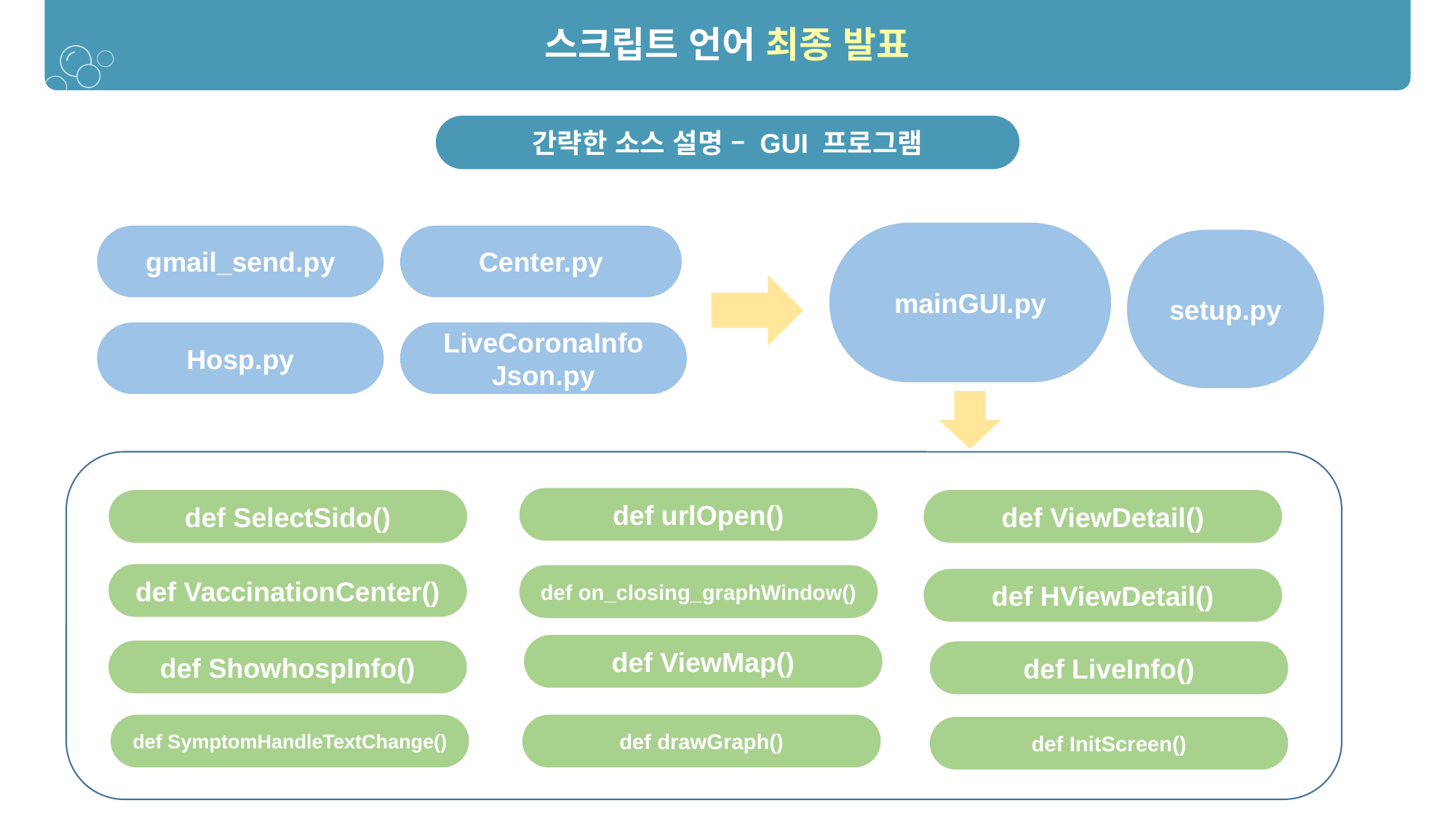

스크립트 언어 최종 발표

간략한 소스 설명 – GUI 프로그램
mainGUI.py
gmail_send.py
Center.py
setup.py

Hosp.py
LiveCoronaInfo
Json.py

def urlOpen()
def SelectSido()
def ViewDetail()
def VaccinationCenter()
def on_closing_graphWindow()
def HViewDetail()
def ViewMap()
def ShowhospInfo()
def LiveInfo()
def drawGraph()
def SymptomHandleTextChange()
def InitScreen()